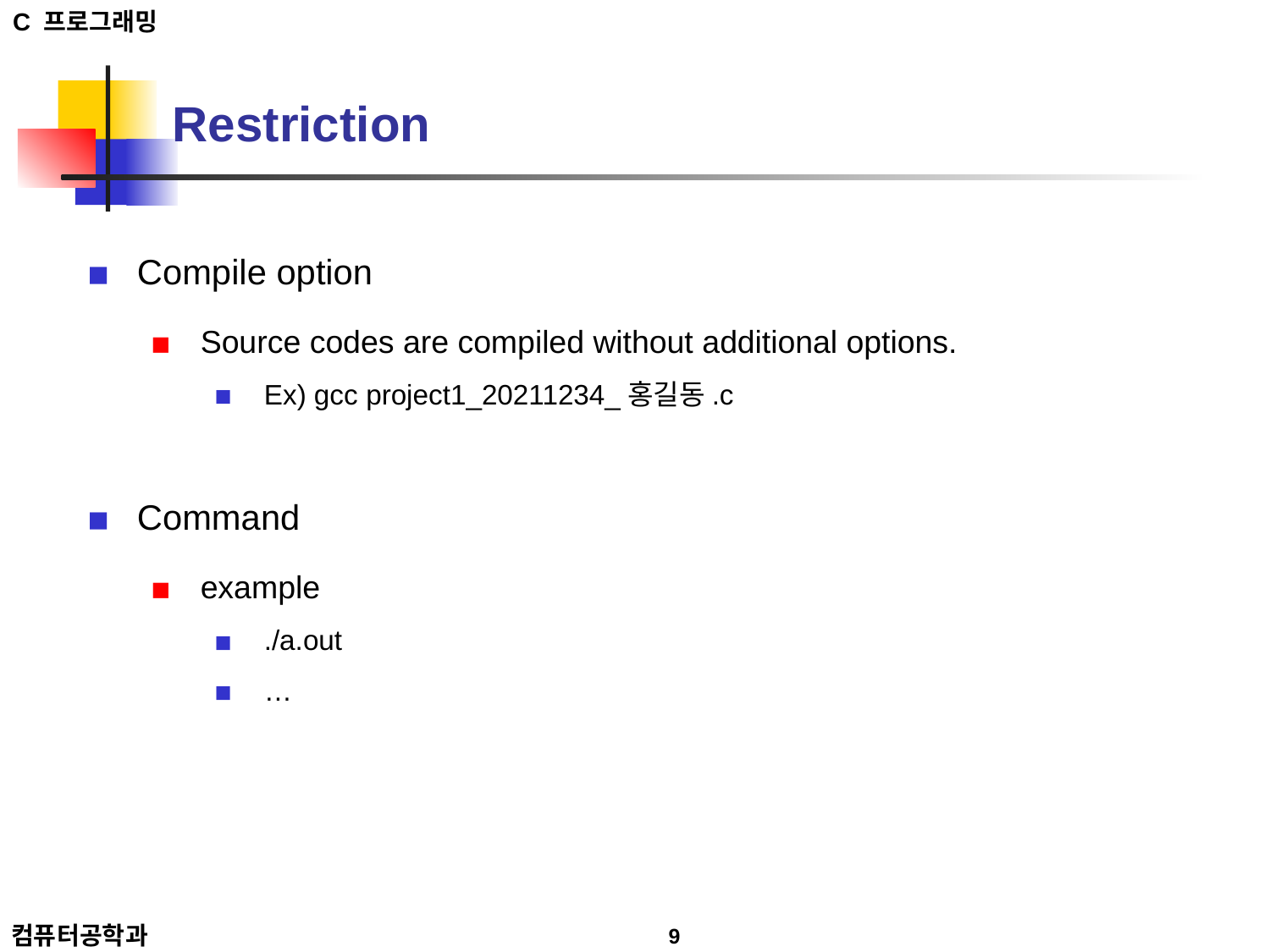

# Restriction
Compile option
Source codes are compiled without additional options.
Ex) gcc project1_20211234_홍길동.c

Command
example
./a.out
…

 9